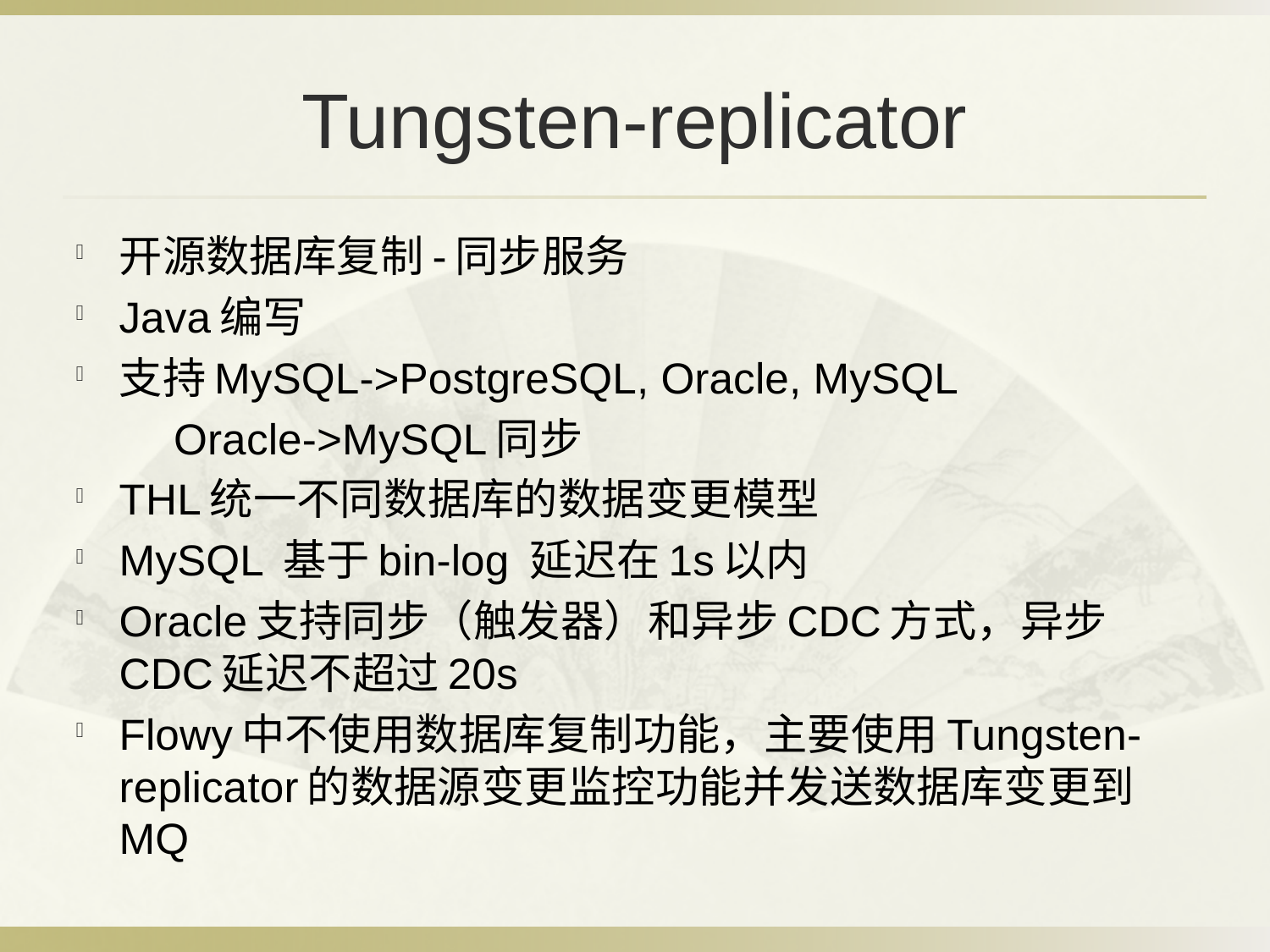

# Tungsten-replicator
开源数据库复制-同步服务
Java编写
支持MySQL->PostgreSQL, Oracle, MySQL
	Oracle->MySQL同步
THL统一不同数据库的数据变更模型
MySQL 基于bin-log 延迟在1s以内
Oracle支持同步（触发器）和异步CDC方式，异步CDC延迟不超过20s
Flowy中不使用数据库复制功能，主要使用Tungsten-replicator的数据源变更监控功能并发送数据库变更到MQ